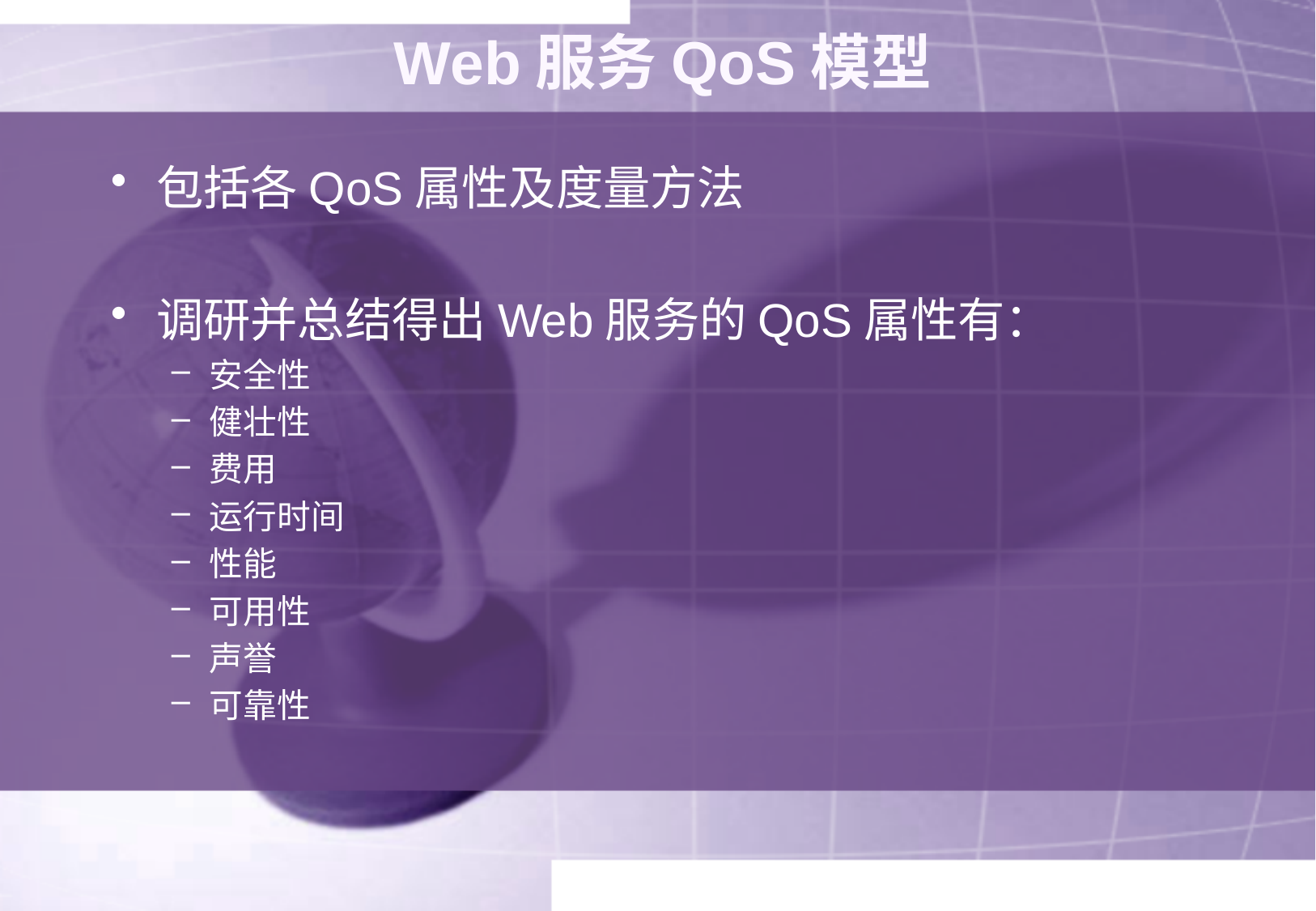

# Web服务QoS模型
包括各QoS属性及度量方法

调研并总结得出Web服务的QoS属性有：
安全性
健壮性
费用
运行时间
性能
可用性
声誉
可靠性